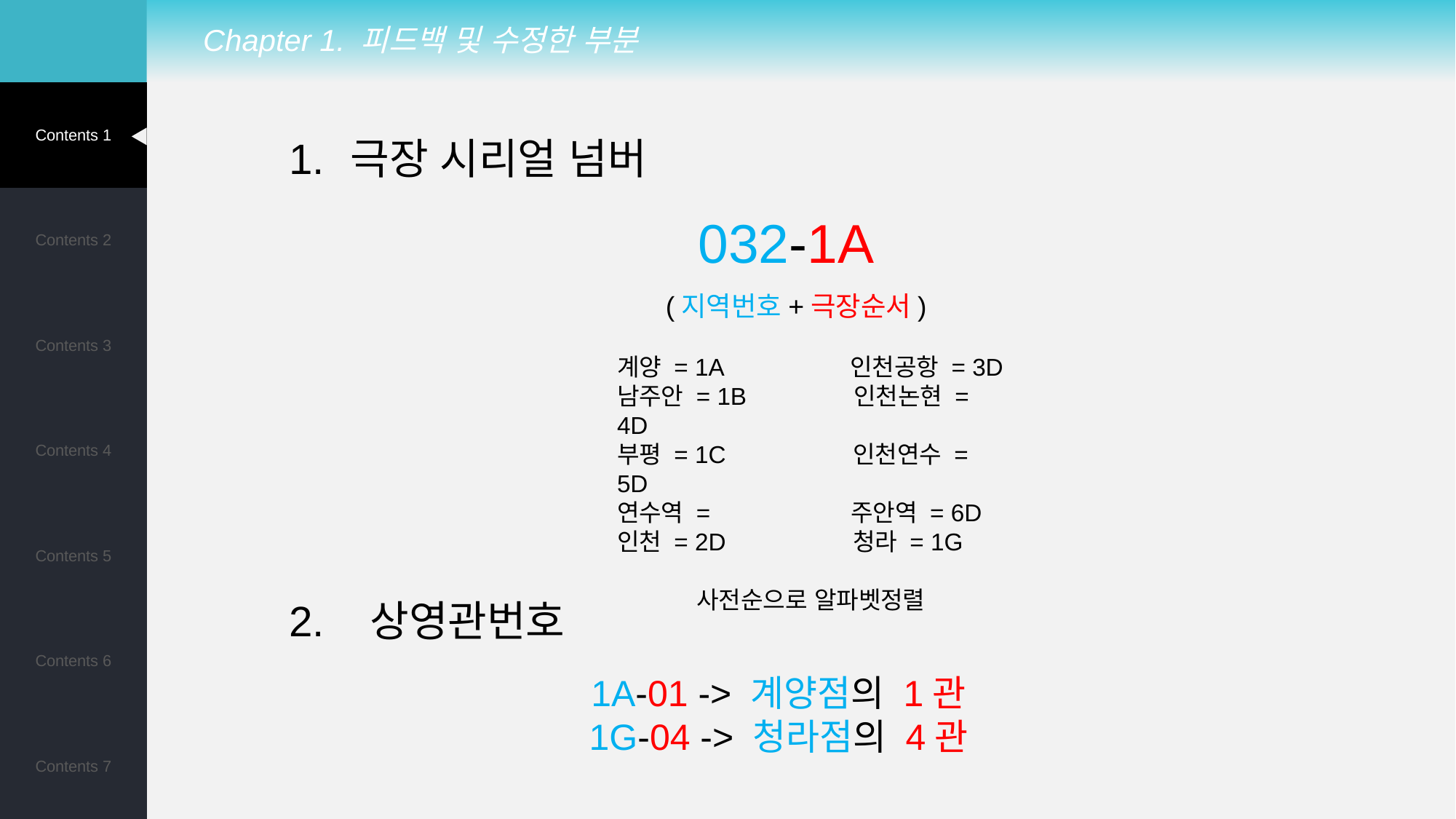

Chapter 1. 피드백 및 수정한 부분
| Contents 1 |
| --- |
| Contents 2 |
| Contents 3 |
| Contents 4 |
| Contents 5 |
| Contents 6 |
| Contents 7 |
극장 시리얼 넘버

 032-1A
   (지역번호+극장순서)

계양 = 1A                  인천공항 = 3D
남주안 = 1B               인천논현 = 4D
부평 = 1C                  인천연수 = 5D
연수역 =                    주안역 = 6D
인천 = 2D                  청라 = 1G

사전순으로 알파벳정렬

2.   상영관번호

1A-01 -> 계양점의 1관
1G-04 -> 청라점의 4관